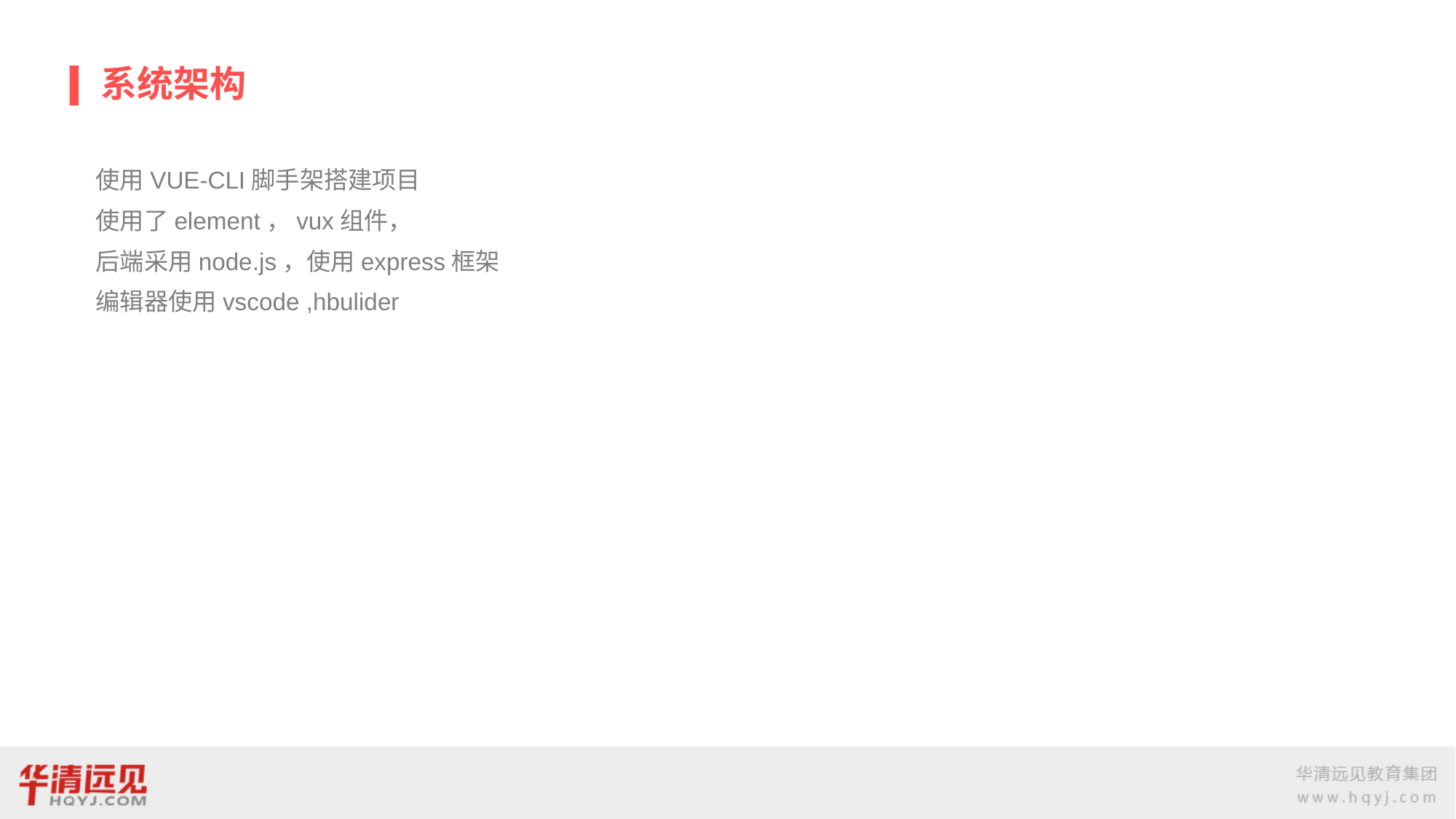

# 系统架构
使用VUE-CLI脚手架搭建项目
使用了element，vux组件，
后端采用node.js，使用express框架
编辑器使用vscode ,hbulider